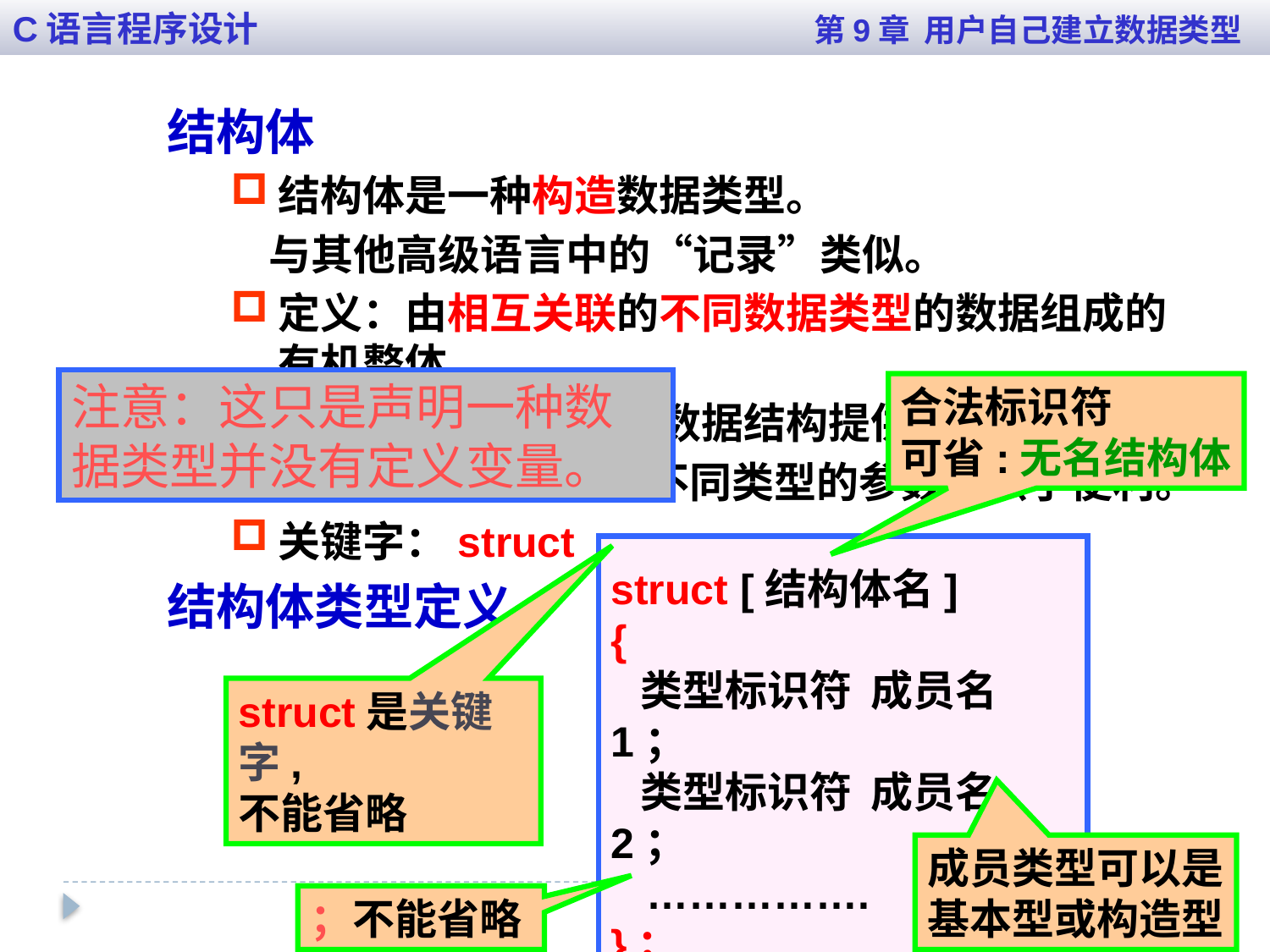

C语言程序设计                                                                     第9章  用户自己建立数据类型
结构体
结构体是一种构造数据类型。
   与其他高级语言中的“记录”类似。
定义：由相互关联的不同数据类型的数据组成的有机整体。
用途：为处理复杂的数据结构提供了手段。
                为函数间传递不同类型的参数提供了便利。
关键字：struct
结构体类型定义
注意：这只是声明一种数据类型并没有定义变量。
合法标识符
可省:无名结构体
struct [结构体名]
{
  类型标识符  成员名1；
  类型标识符  成员名2；
   …………….
}；
struct是关键字,
不能省略
成员类型可以是
基本型或构造型
；不能省略